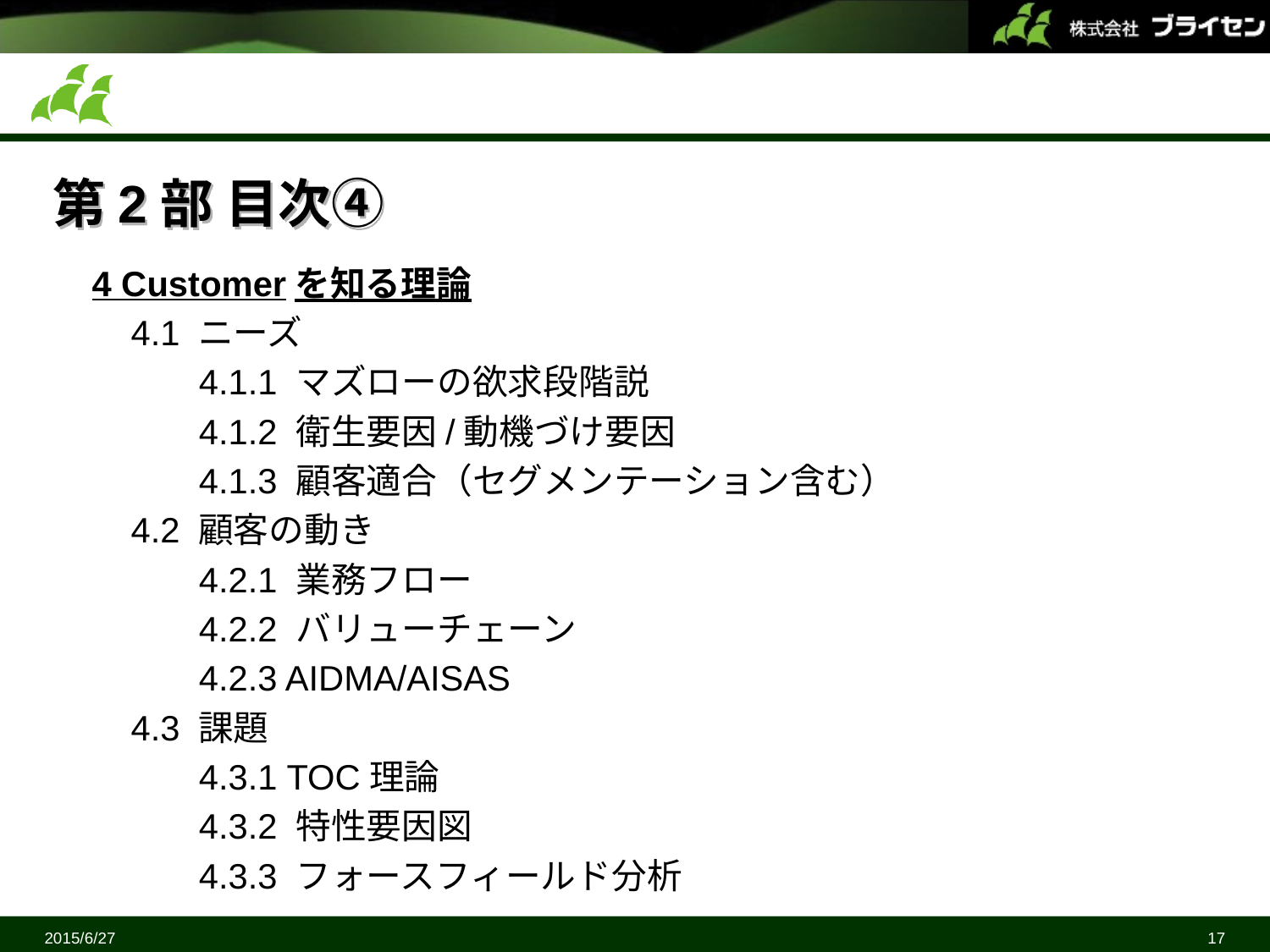

# 第2部 目次④

    4 Customerを知る理論
        4.1 ニーズ
               4.1.1 マズローの欲求段階説
               4.1.2 衛生要因/動機づけ要因
               4.1.3 顧客適合（セグメンテーション含む）
        4.2 顧客の動き
               4.2.1 業務フロー
               4.2.2 バリューチェーン
               4.2.3 AIDMA/AISAS
        4.3 課題
               4.3.1 TOC理論
               4.3.2 特性要因図
               4.3.3 フォースフィールド分析
2015/6/27
17